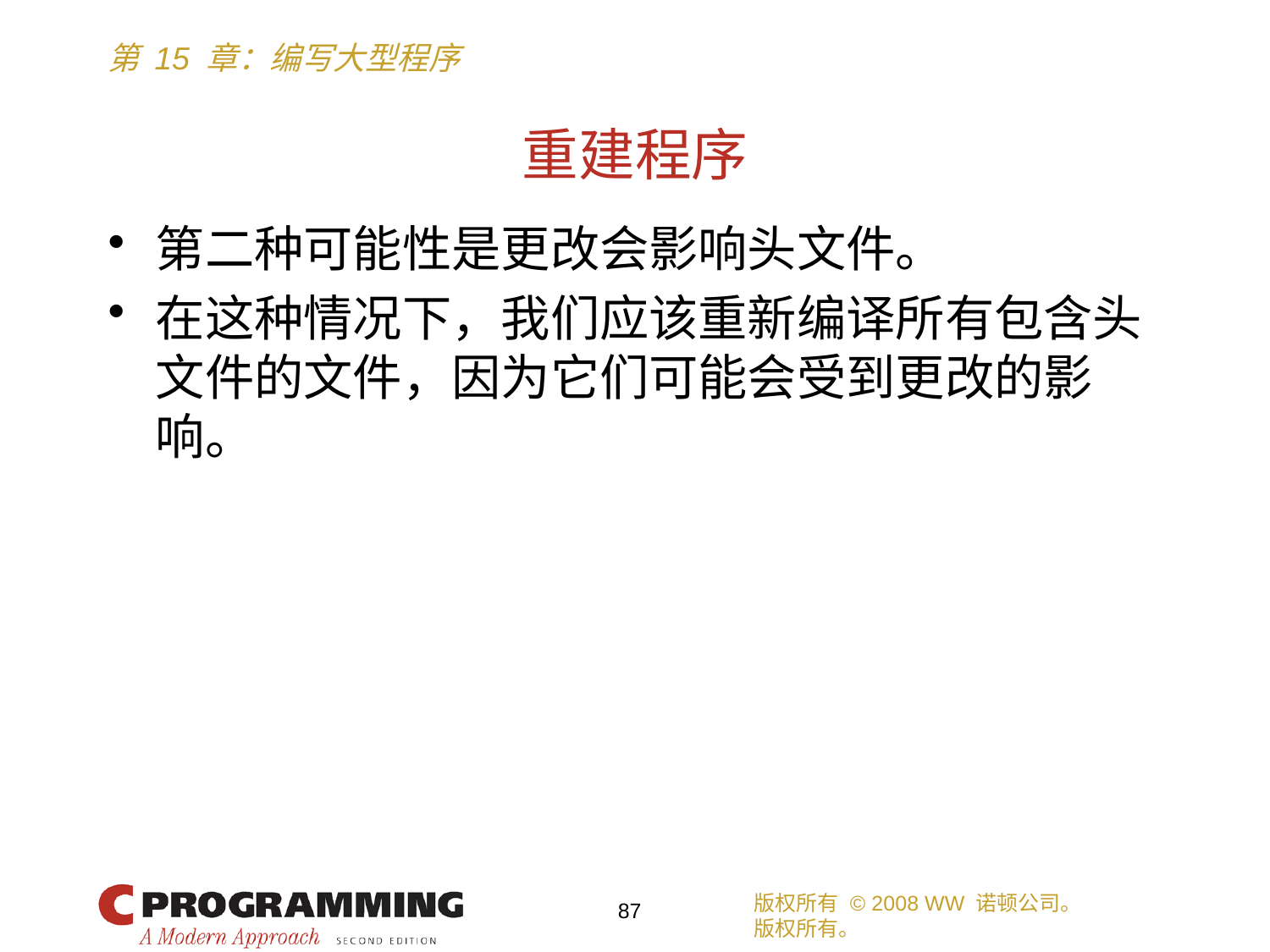

# 重建程序
第二种可能性是更改会影响头文件。
在这种情况下，我们应该重新编译所有包含头文件的文件，因为它们可能会受到更改的影响。
版权所有 © 2008 WW 诺顿公司。
版权所有。
87